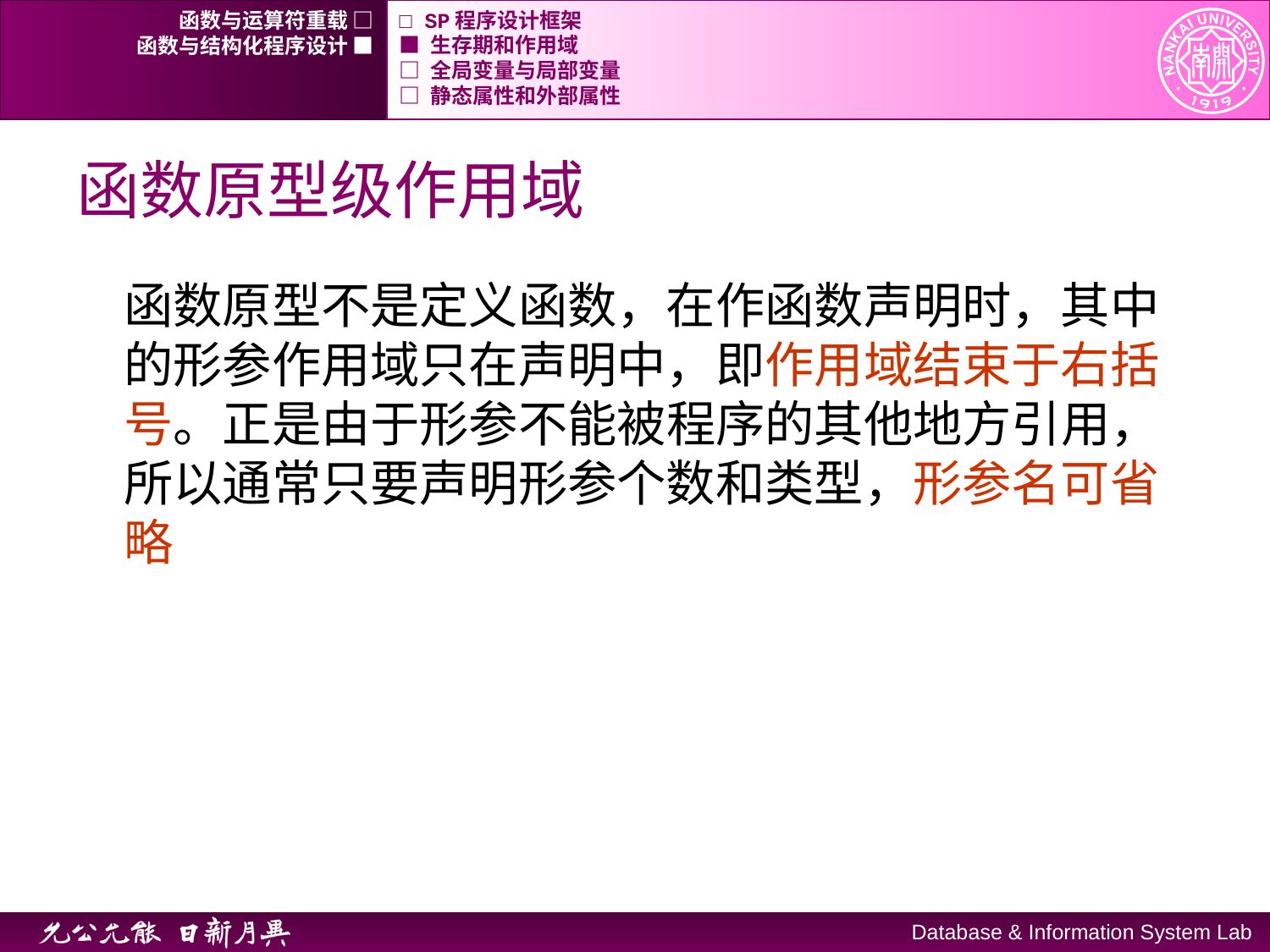

函数与运算符重载 □
□ SP程序设计框架
函数与结构化程序设计 ■
■ 生存期和作用域

□ 全局变量与局部变量

□ 静态属性和外部属性
# 函数原型级作用域
函数原型不是定义函数，在作函数声明时，其中的形参作用域只在声明中，即作用域结束于右括号。正是由于形参不能被程序的其他地方引用，所以通常只要声明形参个数和类型，形参名可省略